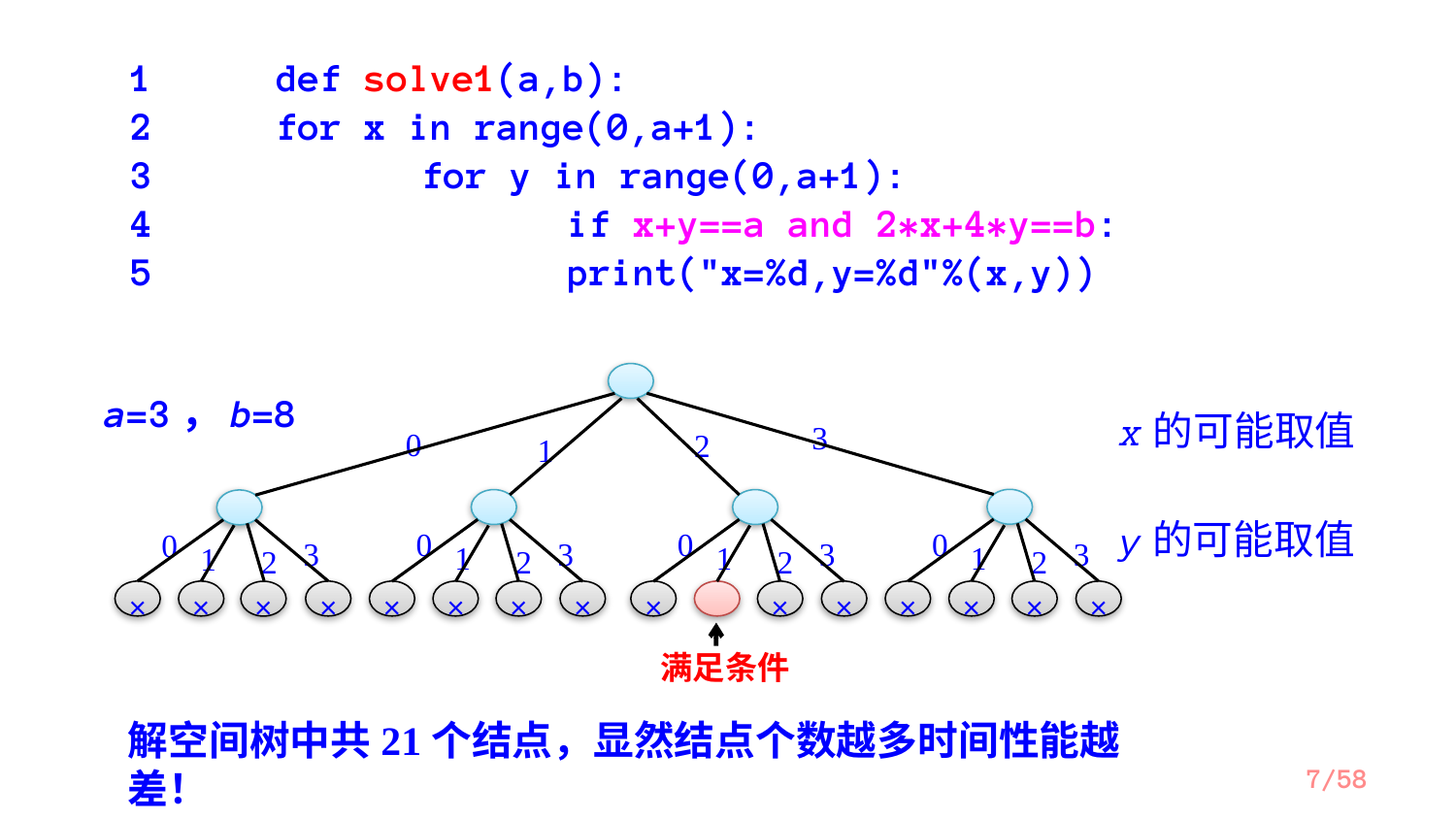

1	def solve1(a,b):
2   	for x in range(0,a+1):
3    		for y in range(0,a+1):
4      		if x+y==a and 2*x+4*y==b:
5        		print("x=%d,y=%d"%(x,y))

a=3，b=8

x的可能取值
3
0
2
1

0
y的可能取值
0
0
0

3
3
3
3
1
1
1
1
2
2
2
2
×
×

×

×

×

×

×

×

×

×

×

×

×

×

×

满足条件
解空间树中共21个结点，显然结点个数越多时间性能越差！
7/58